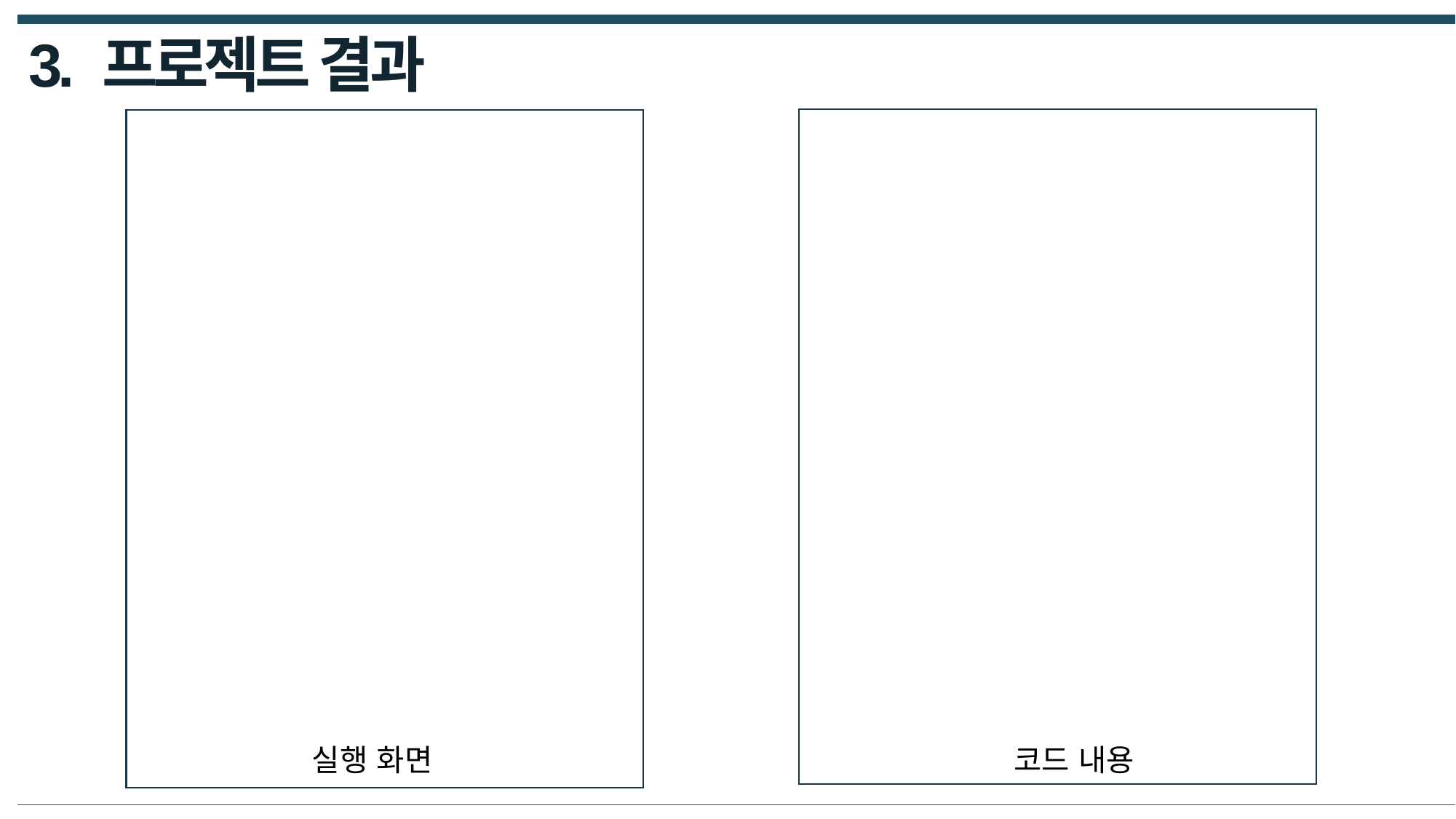

3. 프로젝트 결과

이미지
이미지
실행 화면
코드 내용